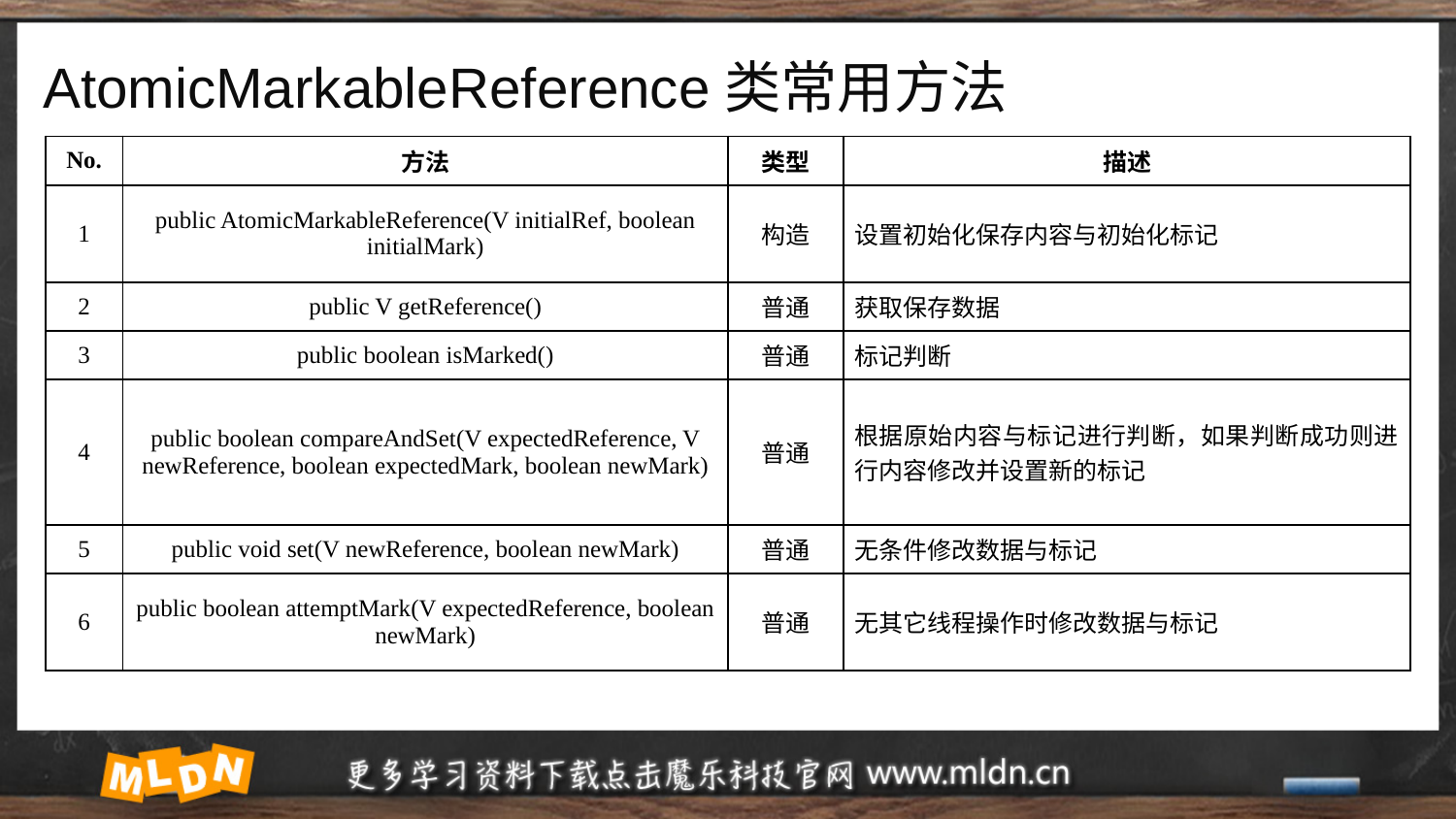

# AtomicMarkableReference类常用方法
| No. | 方法 | 类型 | 描述 |
| --- | --- | --- | --- |
| 1 | public AtomicMarkableReference​(V initialRef, boolean initialMark) | 构造 | 设置初始化保存内容与初始化标记 |
| 2 | public V getReference() | 普通 | 获取保存数据 |
| 3 | public boolean isMarked() | 普通 | 标记判断 |
| 4 | public boolean compareAndSet​(V expectedReference, V newReference, boolean expectedMark, boolean newMark) | 普通 | 根据原始内容与标记进行判断，如果判断成功则进行内容修改并设置新的标记 |
| 5 | public void set​(V newReference, boolean newMark) | 普通 | 无条件修改数据与标记 |
| 6 | public boolean attemptMark​(V expectedReference, boolean newMark) | 普通 | 无其它线程操作时修改数据与标记 |